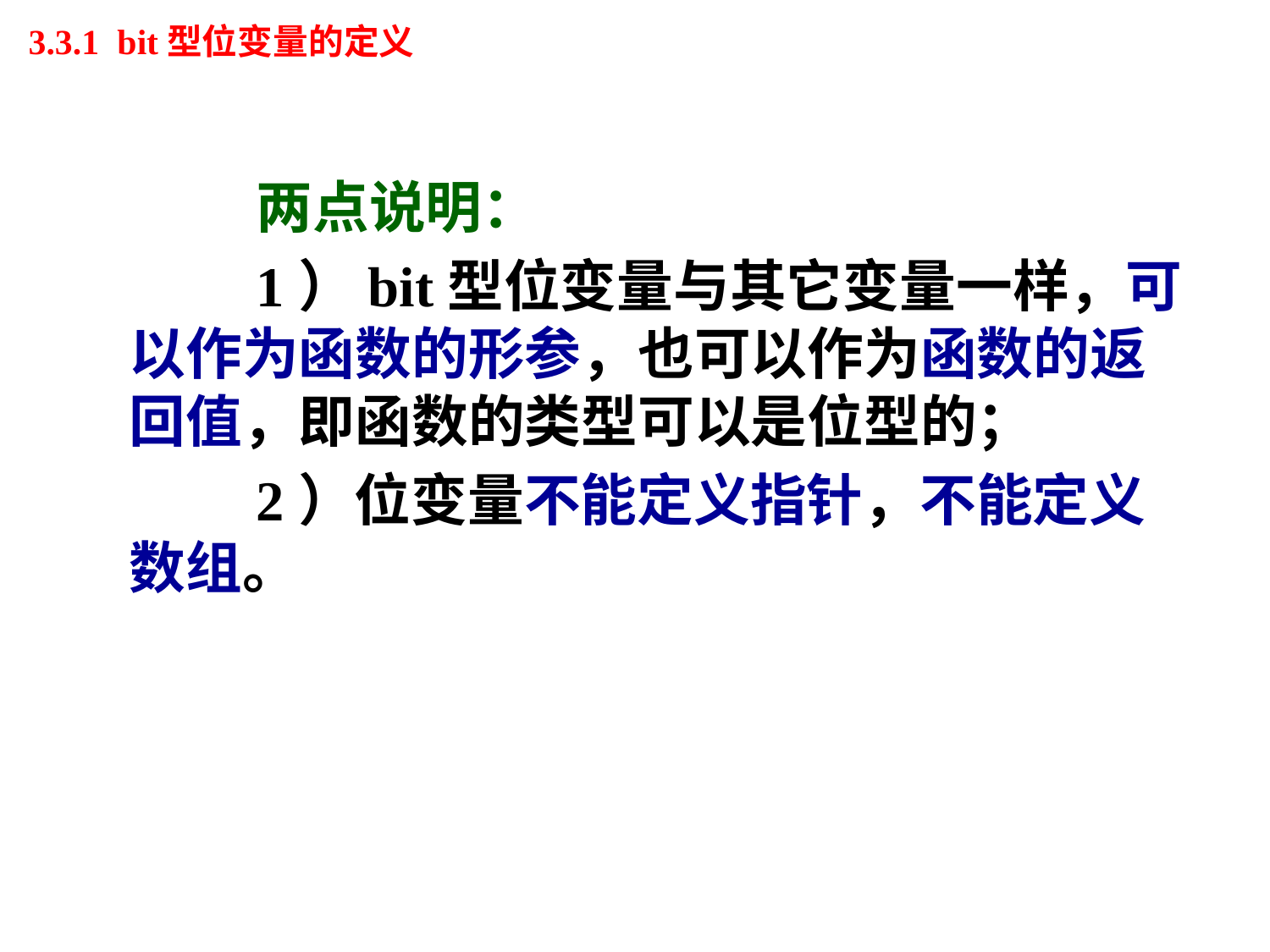

# 3.3.1  bit型位变量的定义
		两点说明：
		1）bit型位变量与其它变量一样，可以作为函数的形参，也可以作为函数的返回值，即函数的类型可以是位型的；
		2）位变量不能定义指针，不能定义数组。